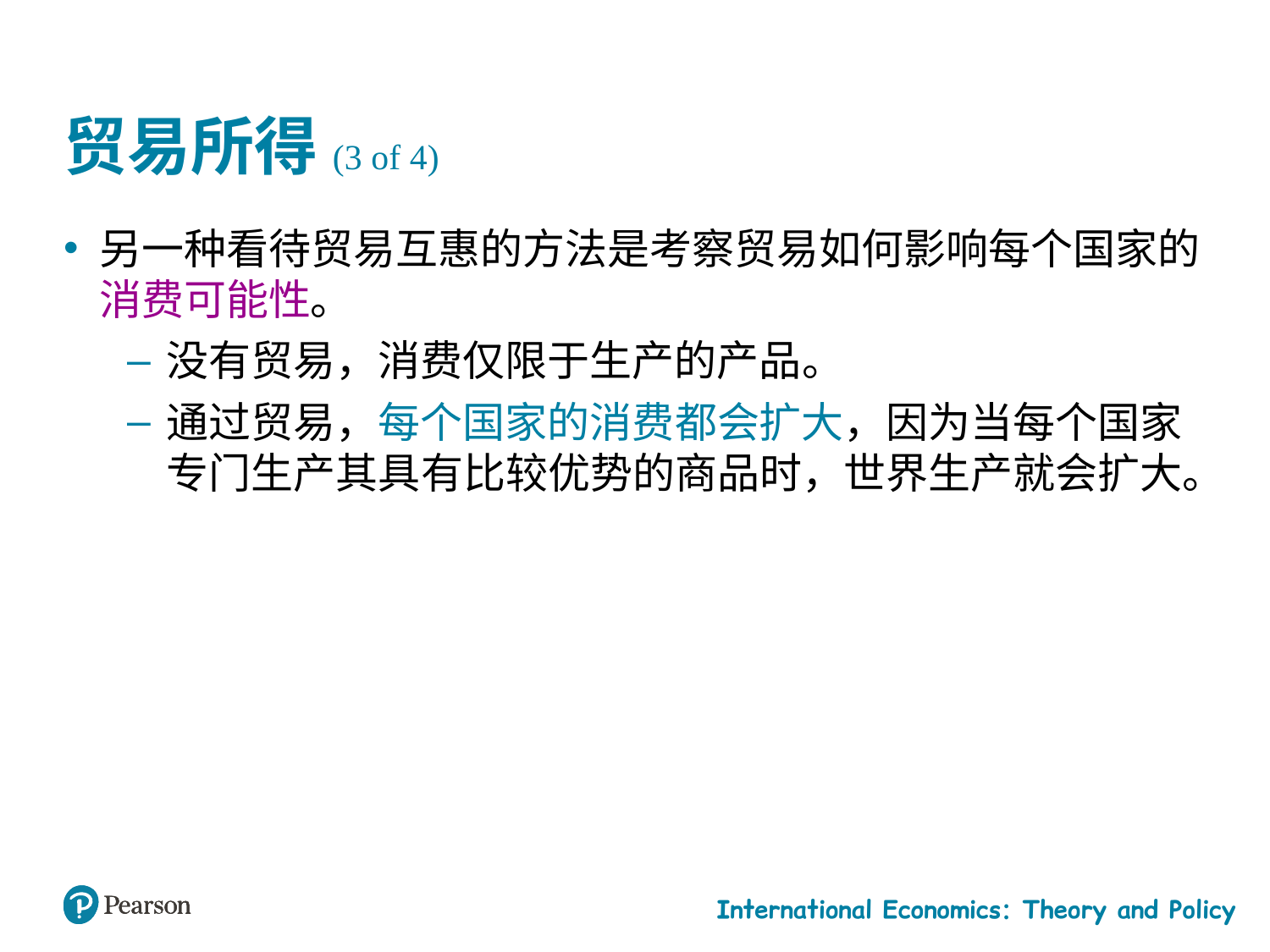

# 贸易所得(3 of 4)
另一种看待贸易互惠的方法是考察贸易如何影响每个国家的消费可能性。
没有贸易，消费仅限于生产的产品。
通过贸易，每个国家的消费都会扩大，因为当每个国家专门生产其具有比较优势的商品时，世界生产就会扩大。